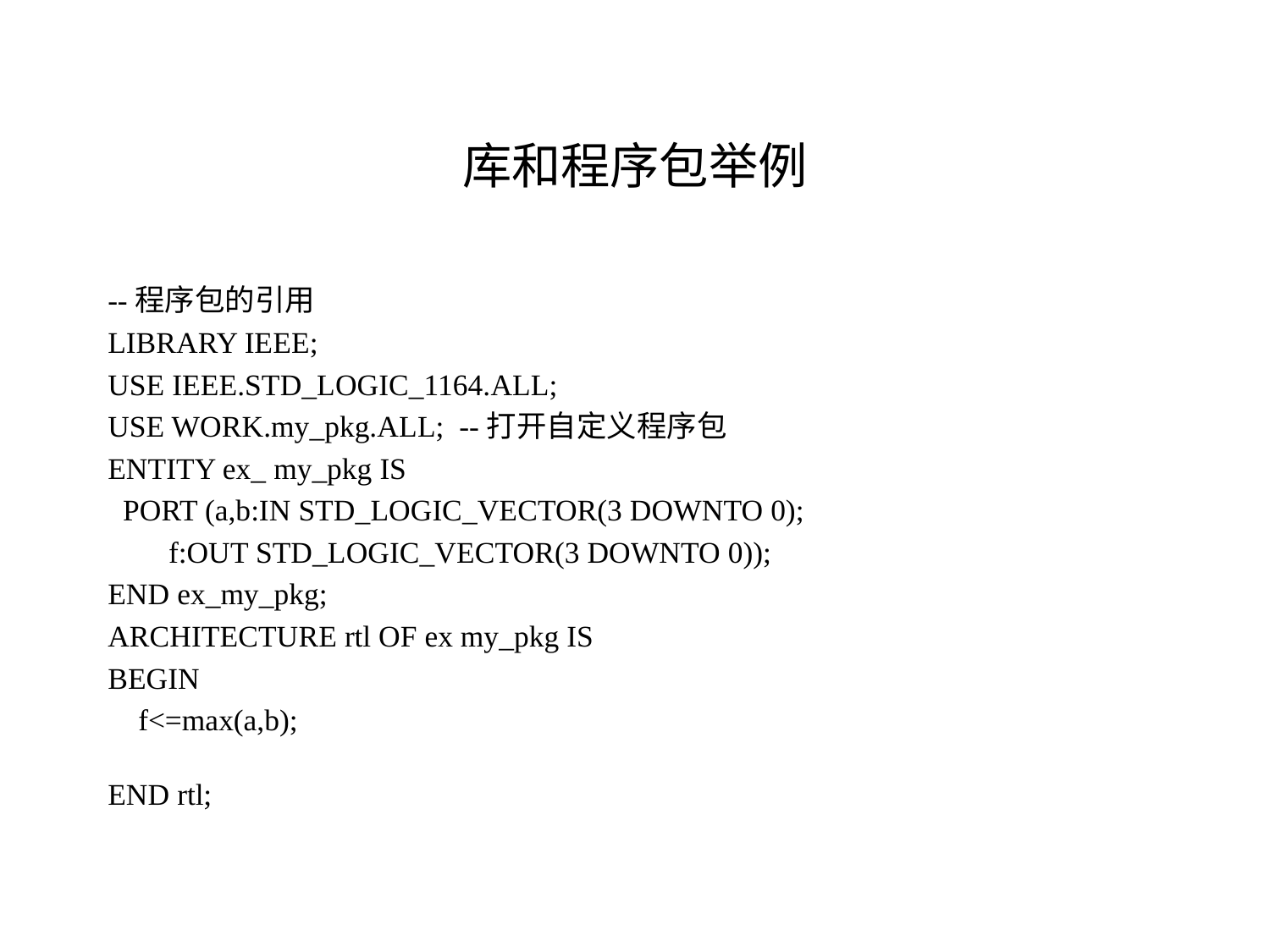

# 库和程序包举例
--程序包的引用
LIBRARY IEEE;
USE IEEE.STD_LOGIC_1164.ALL;
USE WORK.my_pkg.ALL;  --打开自定义程序包
ENTITY ex_ my_pkg IS
  PORT (a,b:IN STD_LOGIC_VECTOR(3 DOWNTO 0);
        f:OUT STD_LOGIC_VECTOR(3 DOWNTO 0));
END ex_my_pkg;
ARCHITECTURE rtl OF ex my_pkg IS
BEGIN
    f<=max(a,b);
END rtl;